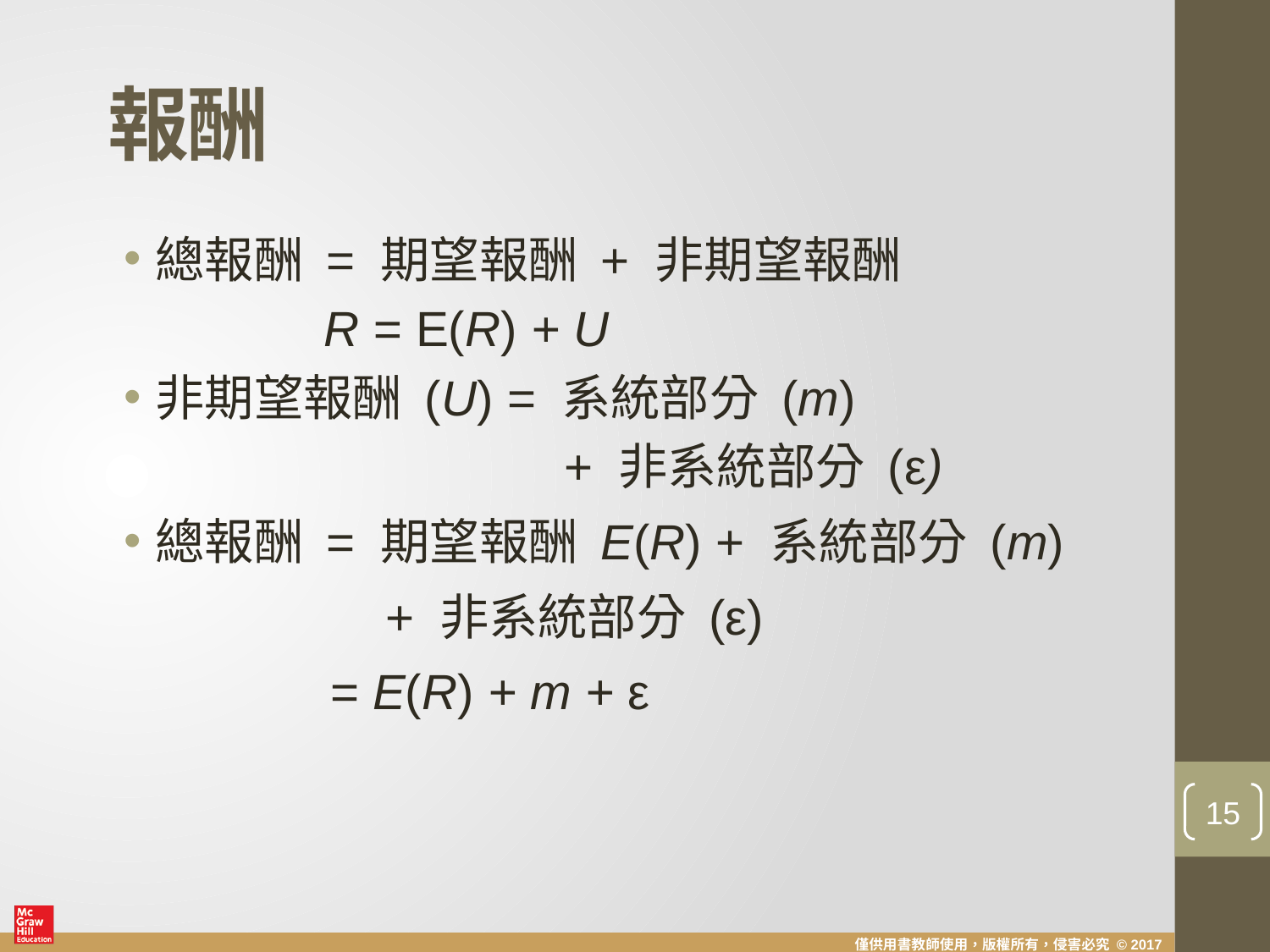

# 報酬
總報酬 = 期望報酬 + 非期望報酬
		   R = E(R) + U
非期望報酬 (U) = 系統部分 (m)
                                + 非系統部分 (ε)
總報酬 = 期望報酬 E(R) + 系統部分 (m)
                   + 非系統部分 (ε)
               = E(R) + m + ε
15